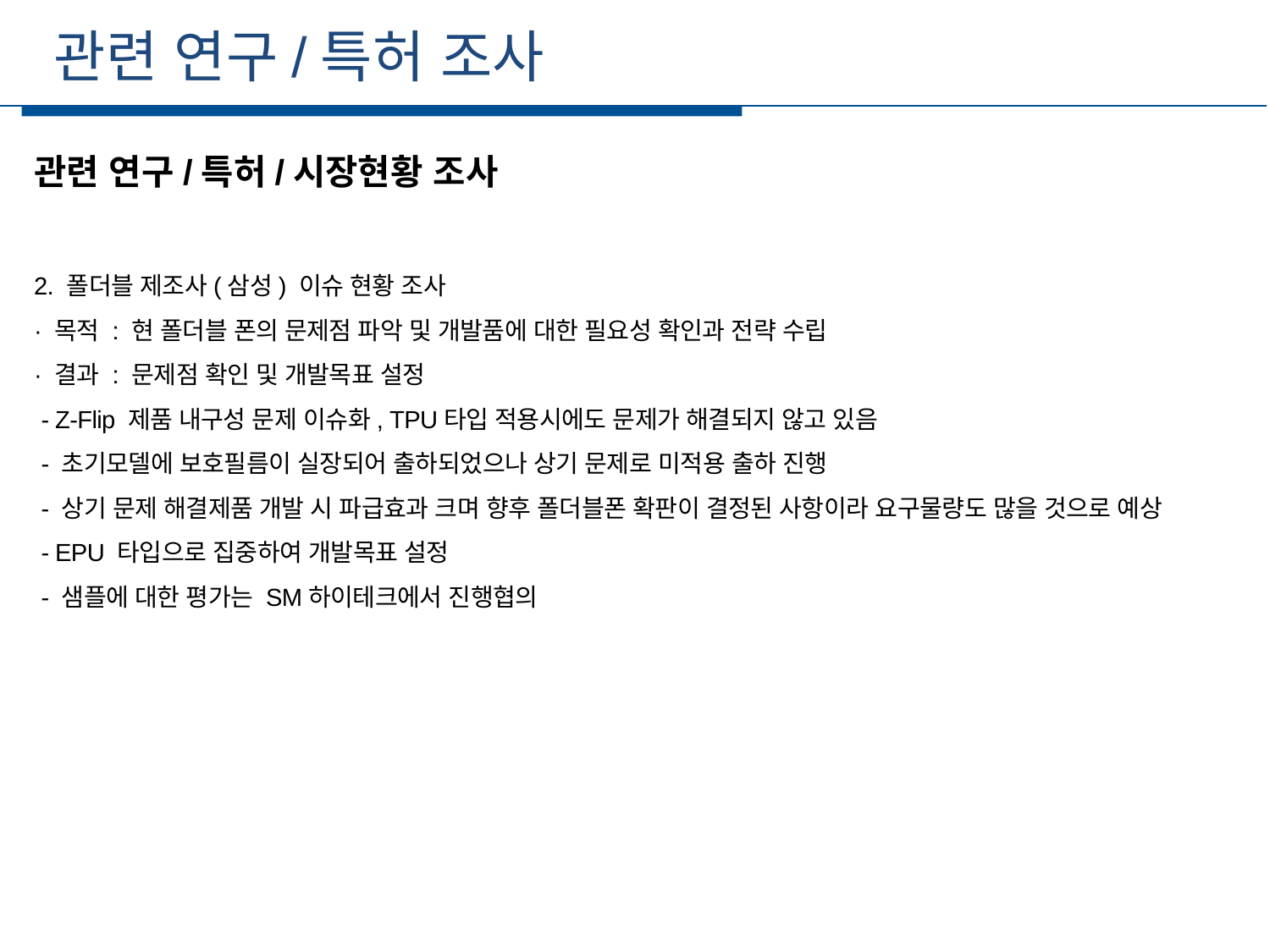

관련 연구/특허 조사
세부일정

관련 연구/특허/시장현황 조사

2. 폴더블 제조사(삼성) 이슈 현황 조사
· 목적 : 현 폴더블 폰의 문제점 파악 및 개발품에 대한 필요성 확인과 전략 수립
· 결과 : 문제점 확인 및 개발목표 설정
 - Z-Flip 제품 내구성 문제 이슈화, TPU타입 적용시에도 문제가 해결되지 않고 있음
 - 초기모델에 보호필름이 실장되어 출하되었으나 상기 문제로 미적용 출하 진행
 - 상기 문제 해결제품 개발 시 파급효과 크며 향후 폴더블폰 확판이 결정된 사항이라 요구물량도 많을 것으로 예상
 - EPU 타입으로 집중하여 개발목표 설정
 - 샘플에 대한 평가는 SM하이테크에서 진행협의